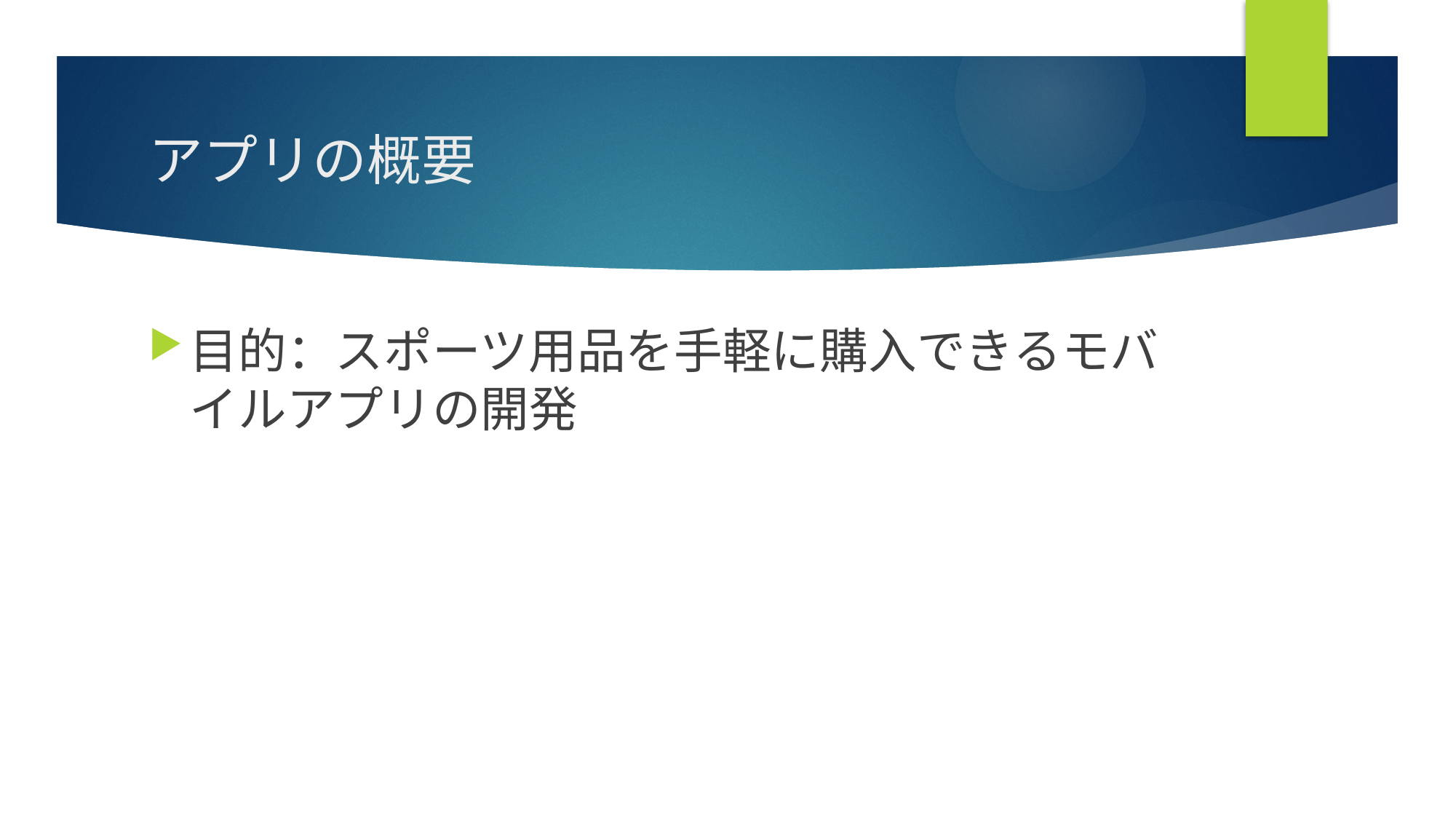

# アプリの概要
目的：スポーツ用品を手軽に購入できるモバイルアプリの開発